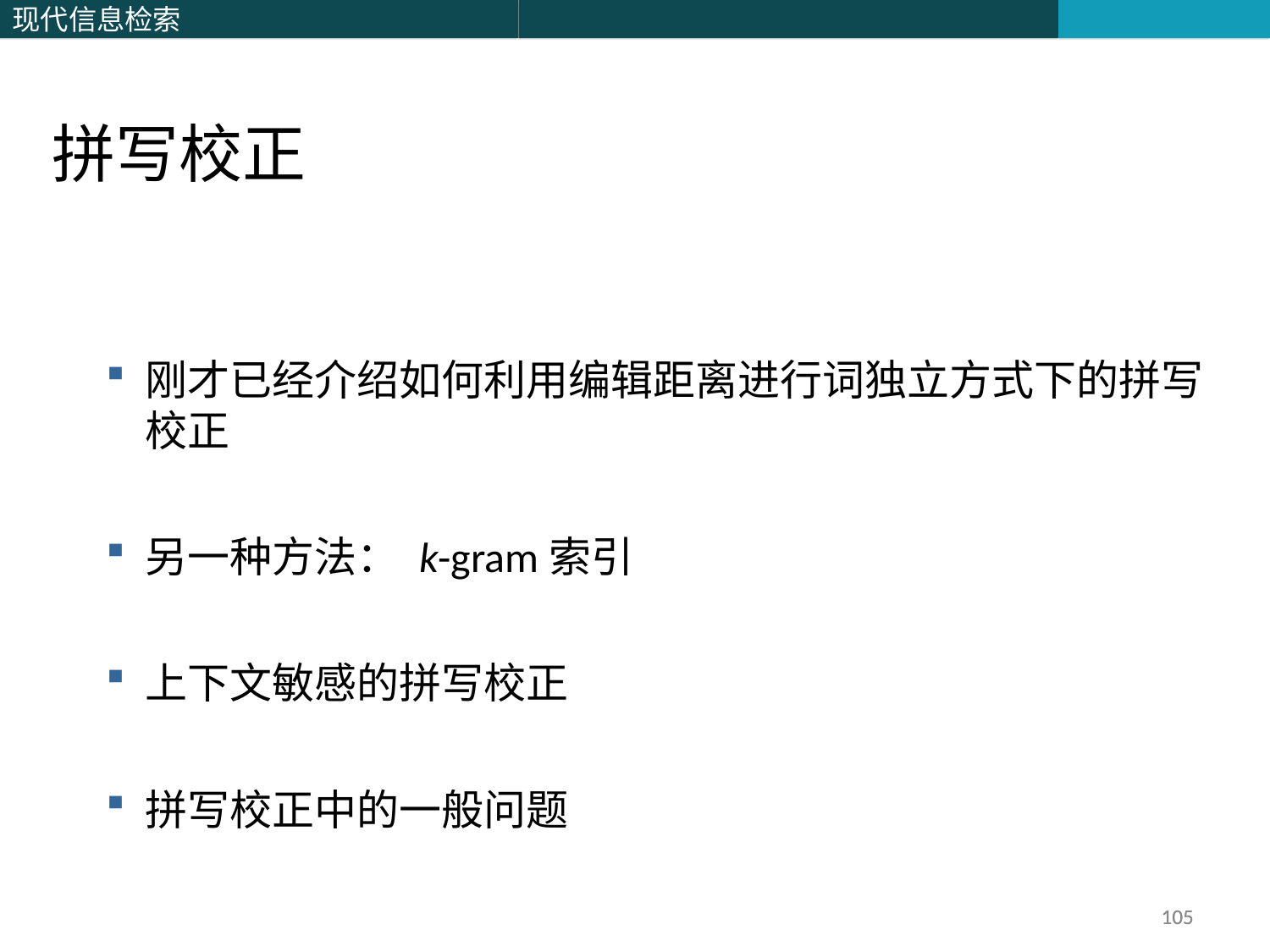

拼写校正
刚才已经介绍如何利用编辑距离进行词独立方式下的拼写校正

另一种方法： k-gram索引

上下文敏感的拼写校正

拼写校正中的一般问题
105
105